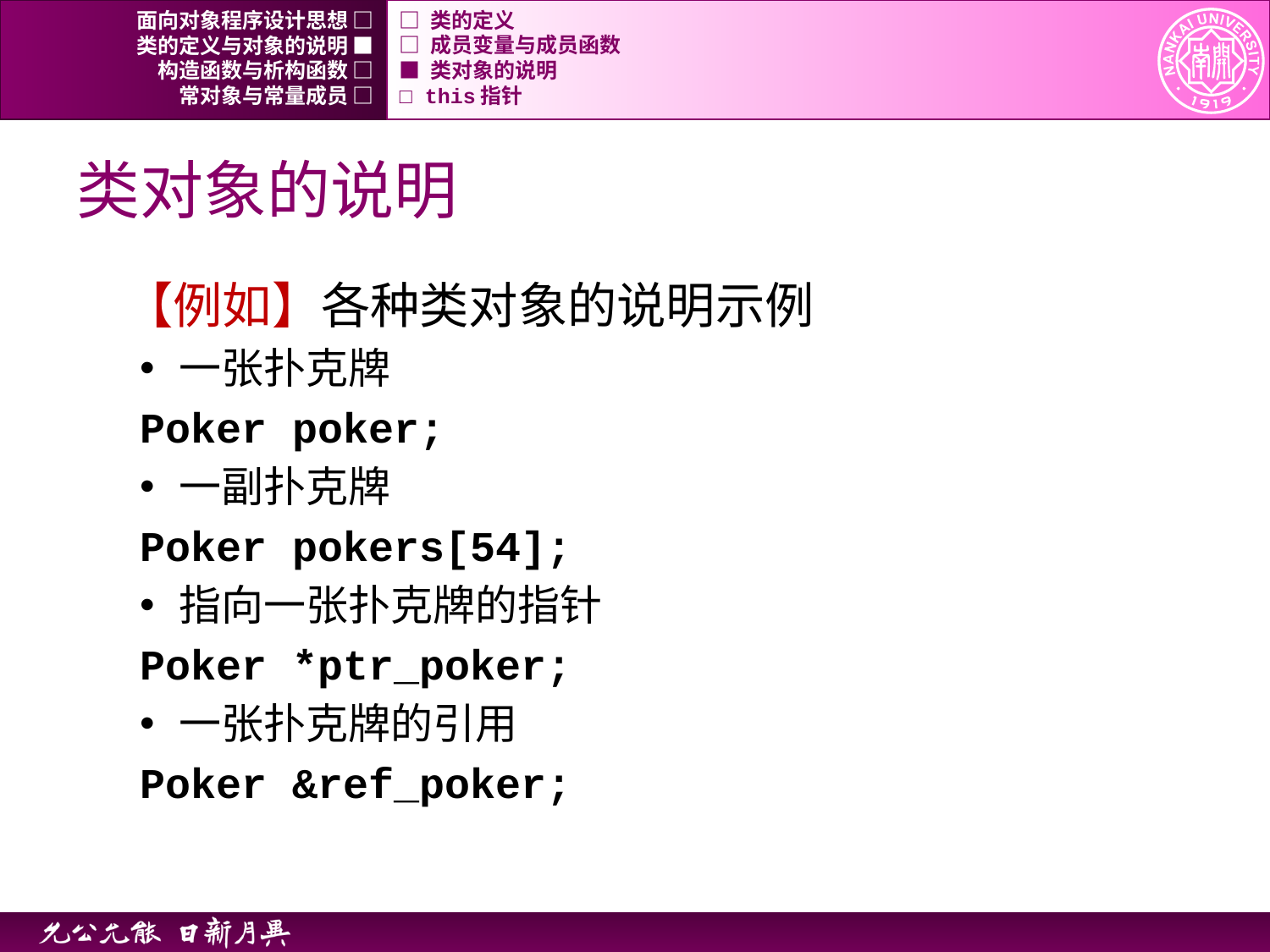

面向对象程序设计思想 □
□ 类的定义
类的定义与对象的说明 ■
□ 成员变量与成员函数
构造函数与析构函数 □
■ 类对象的说明
常对象与常量成员 □

□ this指针
# 类对象的说明
【例如】各种类对象的说明示例
一张扑克牌
Poker poker;
一副扑克牌
Poker pokers[54];
指向一张扑克牌的指针
Poker *ptr_poker;
一张扑克牌的引用
Poker &ref_poker;